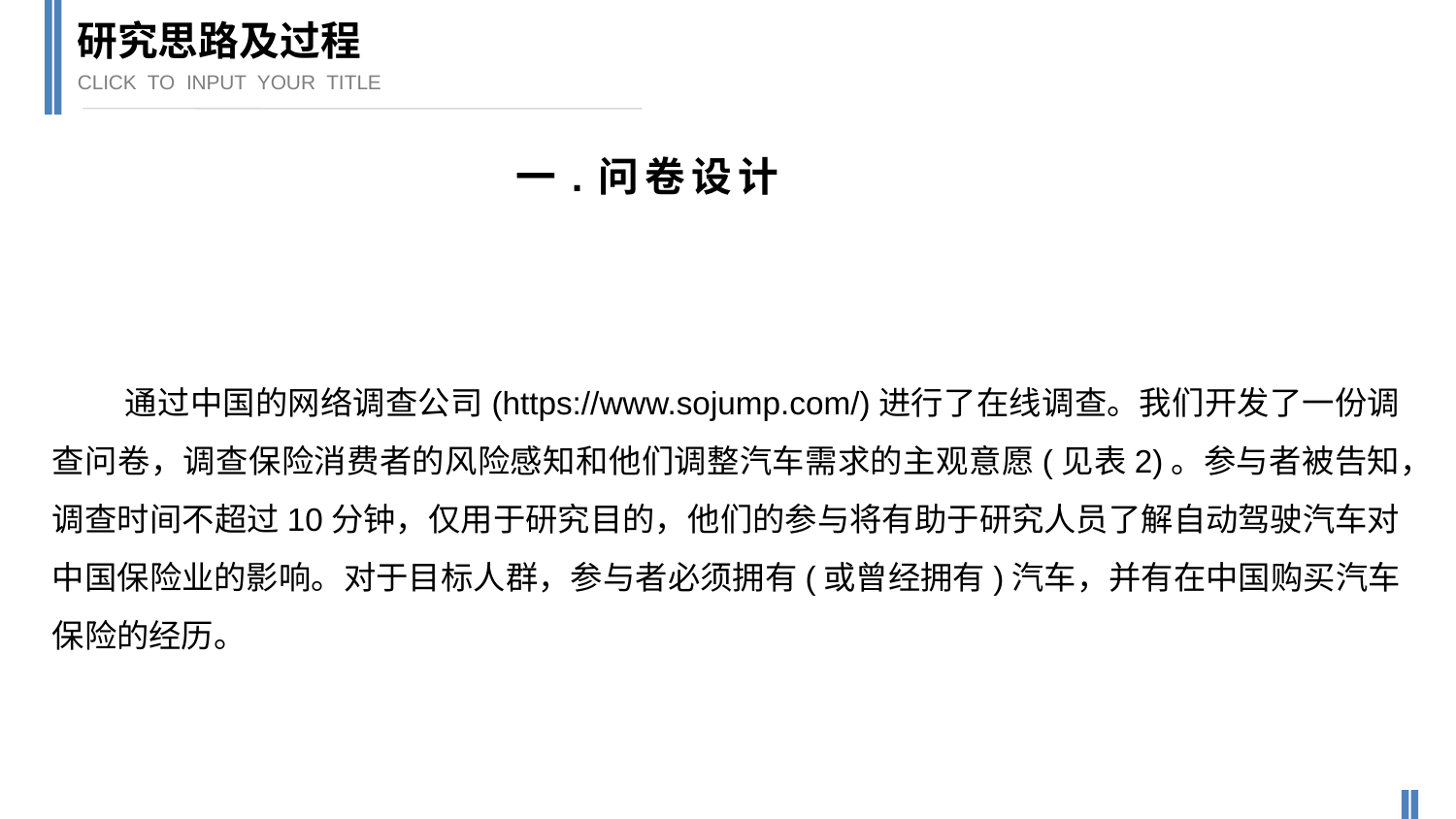

研究思路及过程
CLICK  TO  INPUT  YOUR  TITLE
一.问卷设计
通过中国的网络调查公司(https://www.sojump.com/)进行了在线调查。我们开发了一份调查问卷，调查保险消费者的风险感知和他们调整汽车需求的主观意愿(见表2)。参与者被告知，调查时间不超过10分钟，仅用于研究目的，他们的参与将有助于研究人员了解自动驾驶汽车对中国保险业的影响。对于目标人群，参与者必须拥有(或曾经拥有)汽车，并有在中国购买汽车保险的经历。